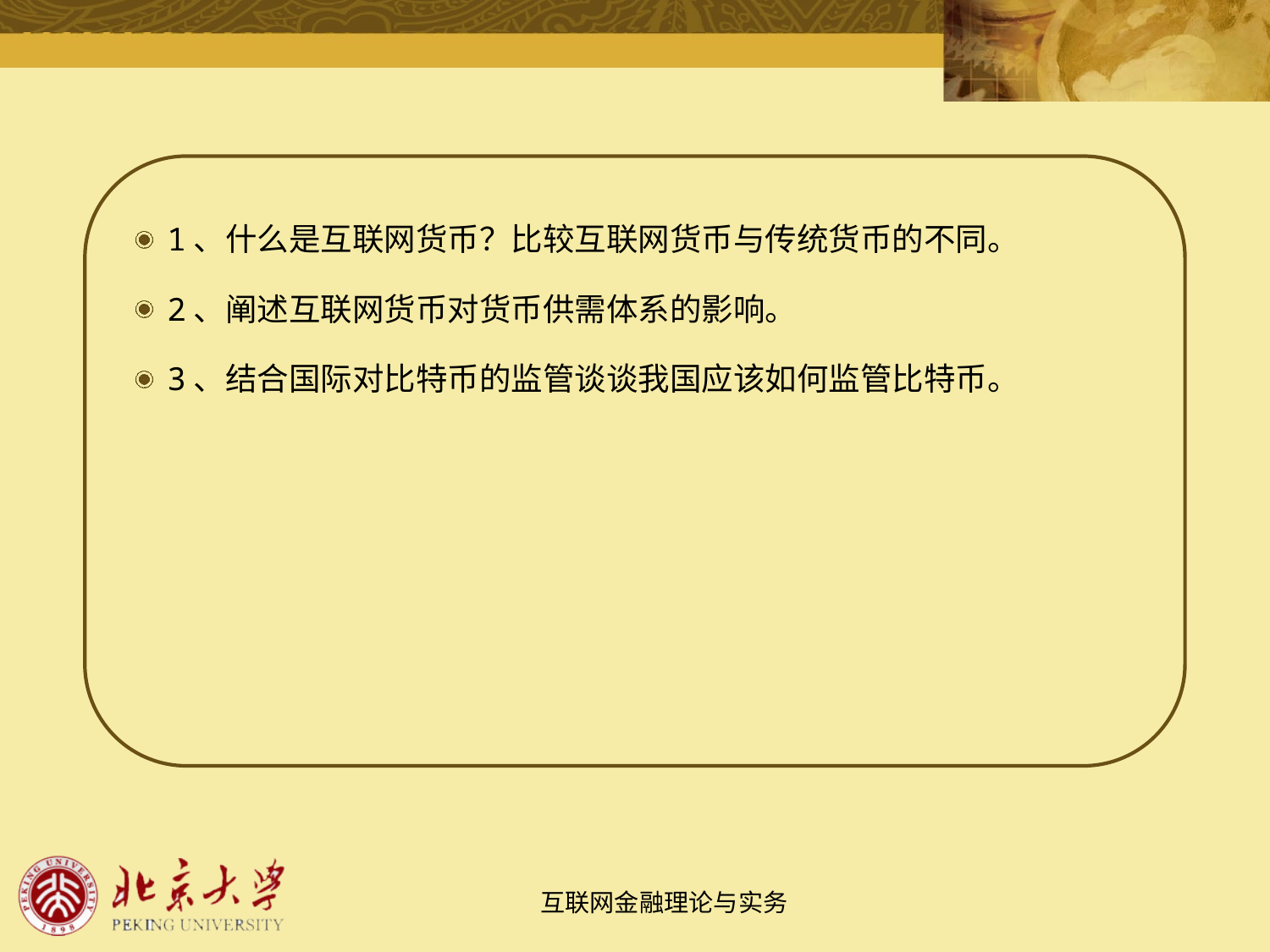

1、什么是互联网货币？比较互联网货币与传统货币的不同。
2、阐述互联网货币对货币供需体系的影响。
3、结合国际对比特币的监管谈谈我国应该如何监管比特币。